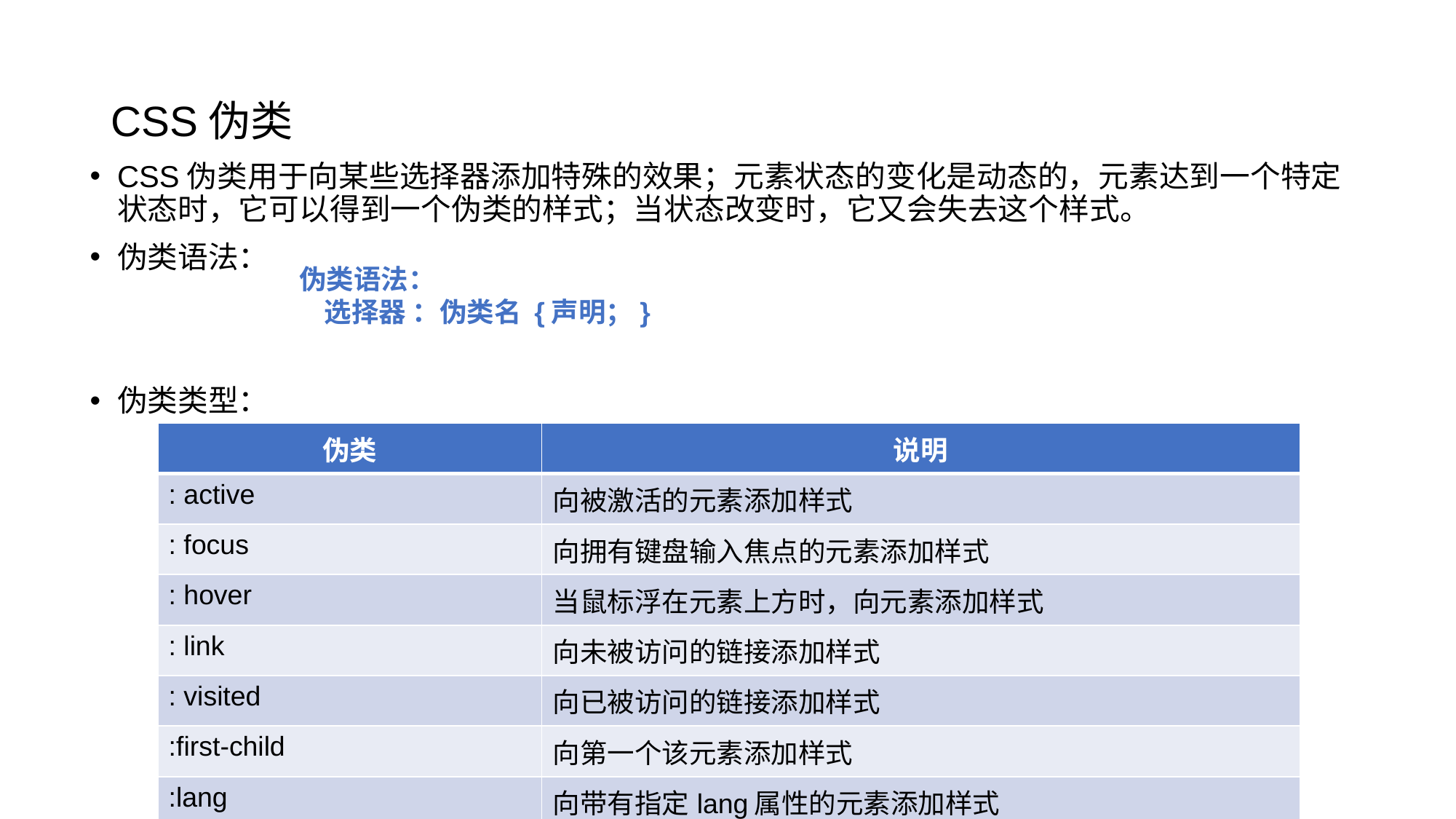

# CSS伪类
CSS伪类用于向某些选择器添加特殊的效果；元素状态的变化是动态的，元素达到一个特定状态时，它可以得到一个伪类的样式；当状态改变时，它又会失去这个样式。
伪类语法：

伪类类型：
伪类语法：
   选择器 ：伪类名 {声明；}
| 伪类 | 说明 |
| --- | --- |
| : active | 向被激活的元素添加样式 |
| : focus | 向拥有键盘输入焦点的元素添加样式 |
| : hover | 当鼠标浮在元素上方时，向元素添加样式 |
| : link | 向未被访问的链接添加样式 |
| : visited | 向已被访问的链接添加样式 |
| :first-child | 向第一个该元素添加样式 |
| :lang | 向带有指定lang属性的元素添加样式 |